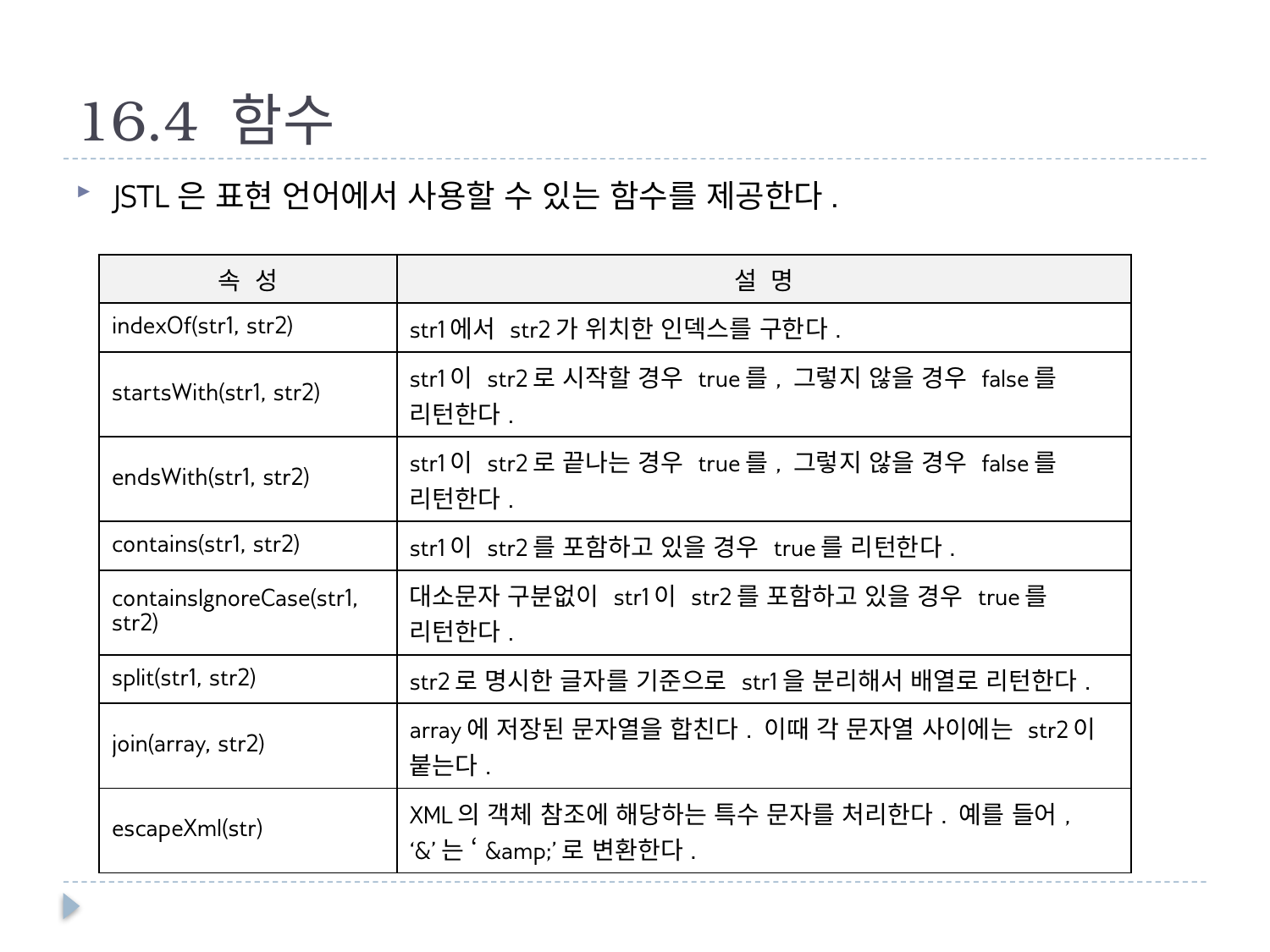

# 16.4 함수
JSTL은 표현 언어에서 사용할 수 있는 함수를 제공한다.
| 속 성 | 설 명 |
| --- | --- |
| indexOf(str1, str2) | str1에서 str2가 위치한 인덱스를 구한다. |
| startsWith(str1, str2) | str1이 str2로 시작할 경우 true를, 그렇지 않을 경우 false를 리턴한다. |
| endsWith(str1, str2) | str1이 str2로 끝나는 경우 true를, 그렇지 않을 경우 false를 리턴한다. |
| contains(str1, str2) | str1이 str2를 포함하고 있을 경우 true를 리턴한다. |
| containsIgnoreCase(str1, str2) | 대소문자 구분없이 str1이 str2를 포함하고 있을 경우 true를 리턴한다. |
| split(str1, str2) | str2로 명시한 글자를 기준으로 str1을 분리해서 배열로 리턴한다. |
| join(array, str2) | array에 저장된 문자열을 합친다. 이때 각 문자열 사이에는 str2이 붙는다. |
| escapeXml(str) | XML의 객체 참조에 해당하는 특수 문자를 처리한다. 예를 들어, ‘&’는 ‘&amp;’로 변환한다. |